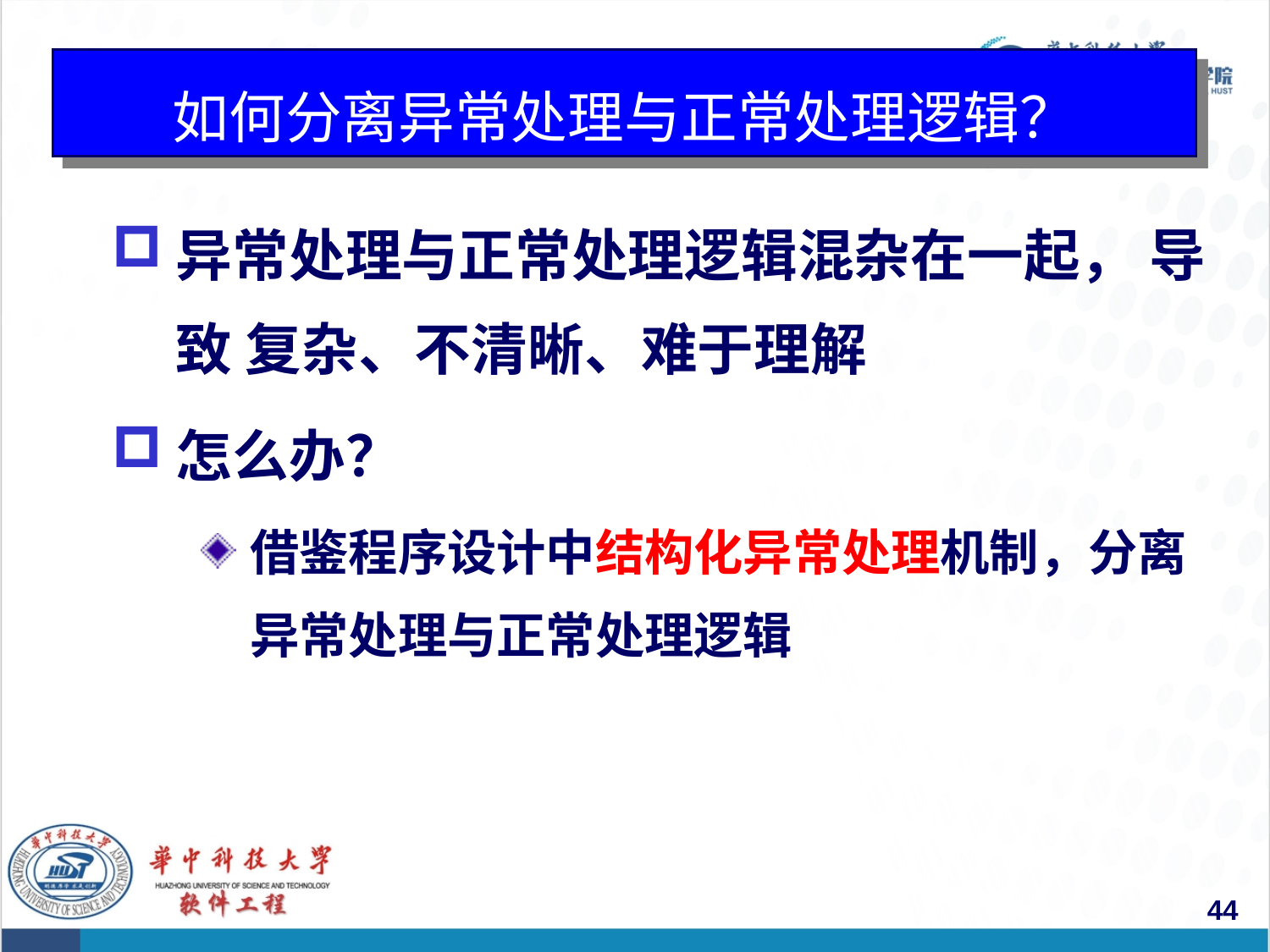

# 如何分离异常处理与正常处理逻辑？
异常处理与正常处理逻辑混杂在一起， 导致 复杂、不清晰、难于理解
怎么办？
借鉴程序设计中结构化异常处理机制，分离异常处理与正常处理逻辑
44